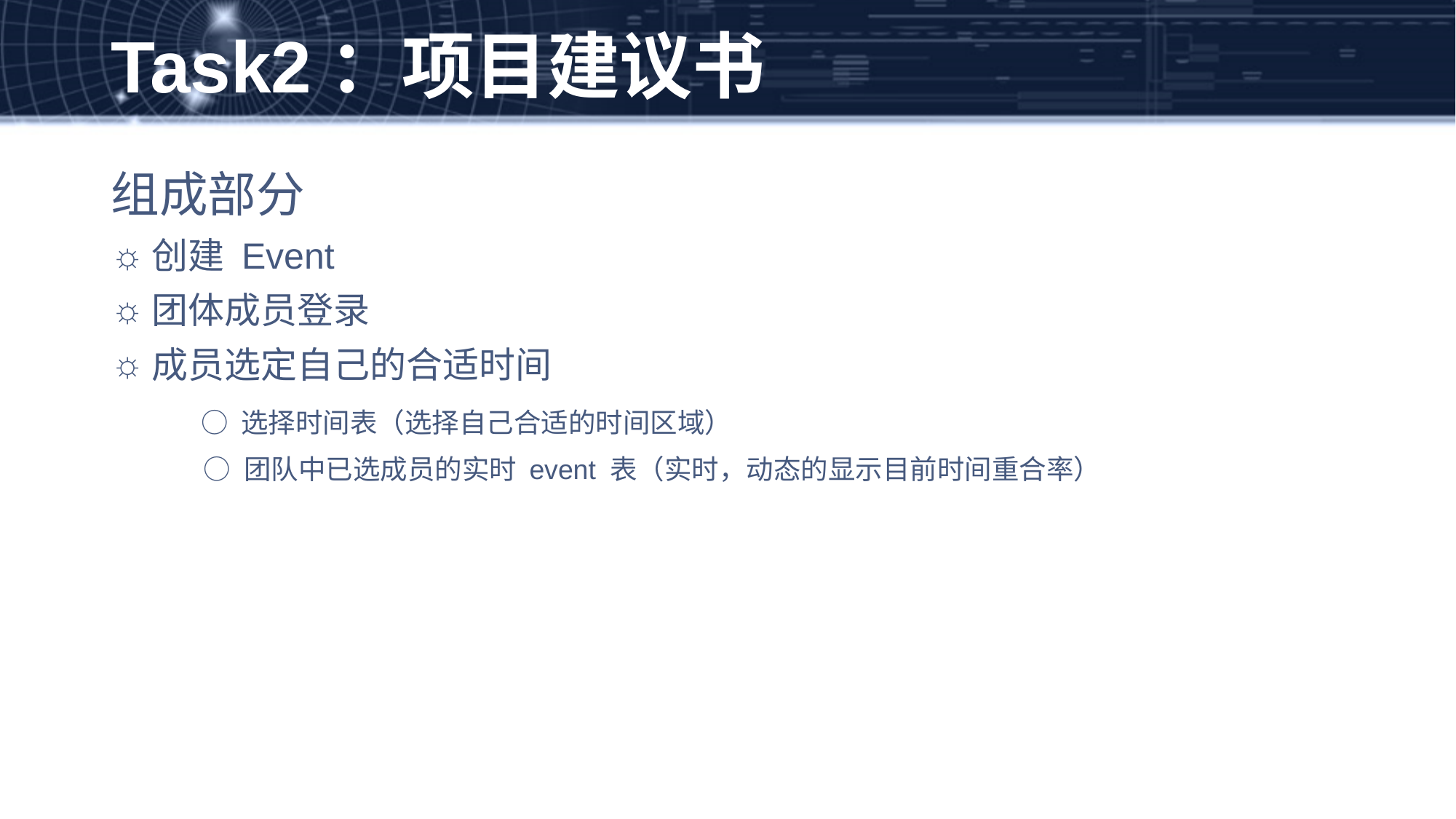

# Task2：项目建议书
组成部分
创建 Event
团体成员登录
成员选定自己的合适时间
           ○ 选择时间表（选择自己合适的时间区域）
               ○ 团队中已选成员的实时 event 表（实时，动态的显示目前时间重合率）